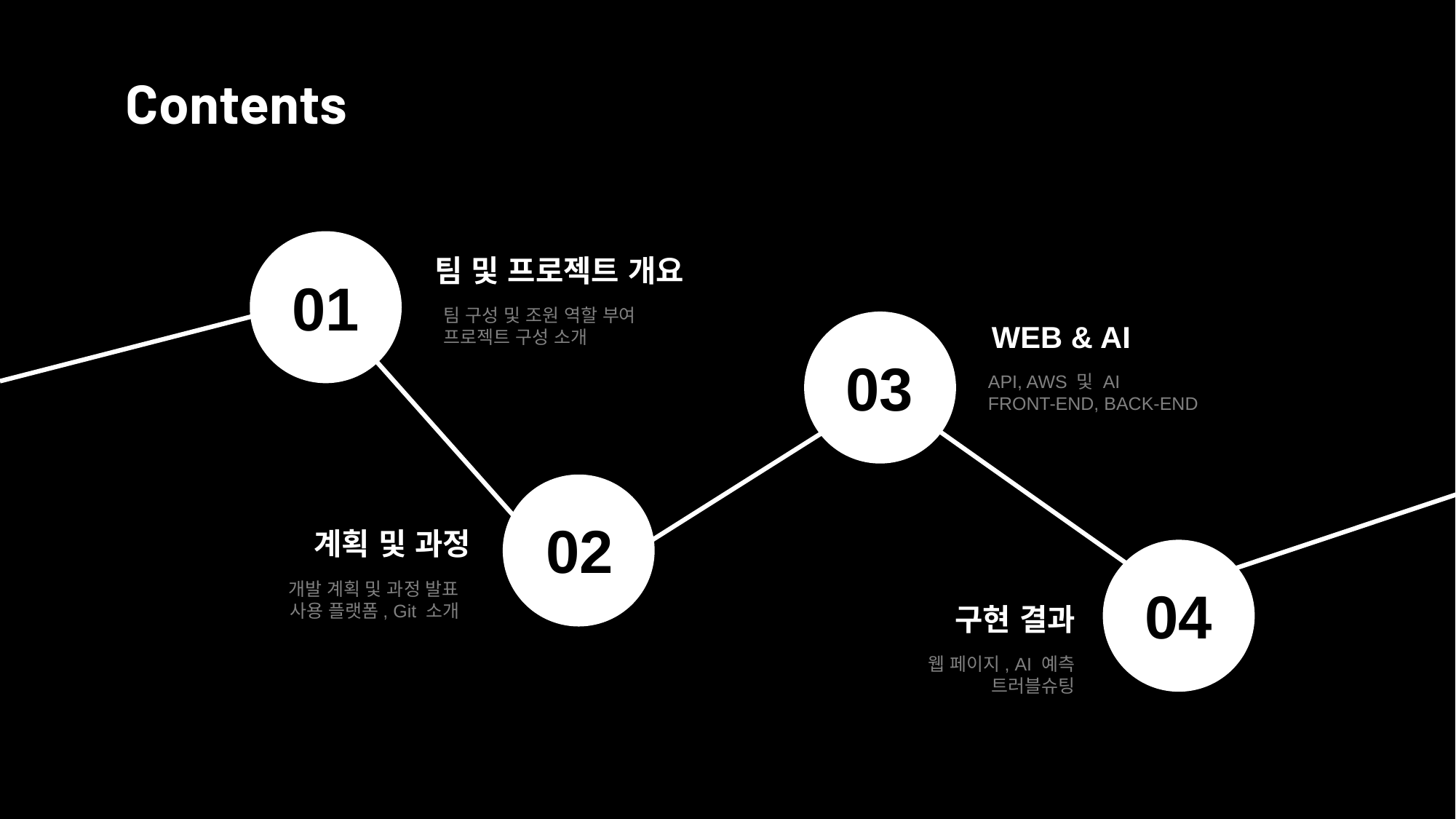

Contents

01
팀 및 프로젝트 개요
팀 구성 및 조원 역할 부여
프로젝트 구성 소개

03
WEB & AI
API, AWS 및 AI
FRONT-END, BACK-END

02
계획 및 과정
개발 계획 및 과정 발표
사용 플랫폼, Git 소개

04
구현 결과
웹 페이지, AI 예측
트러블슈팅